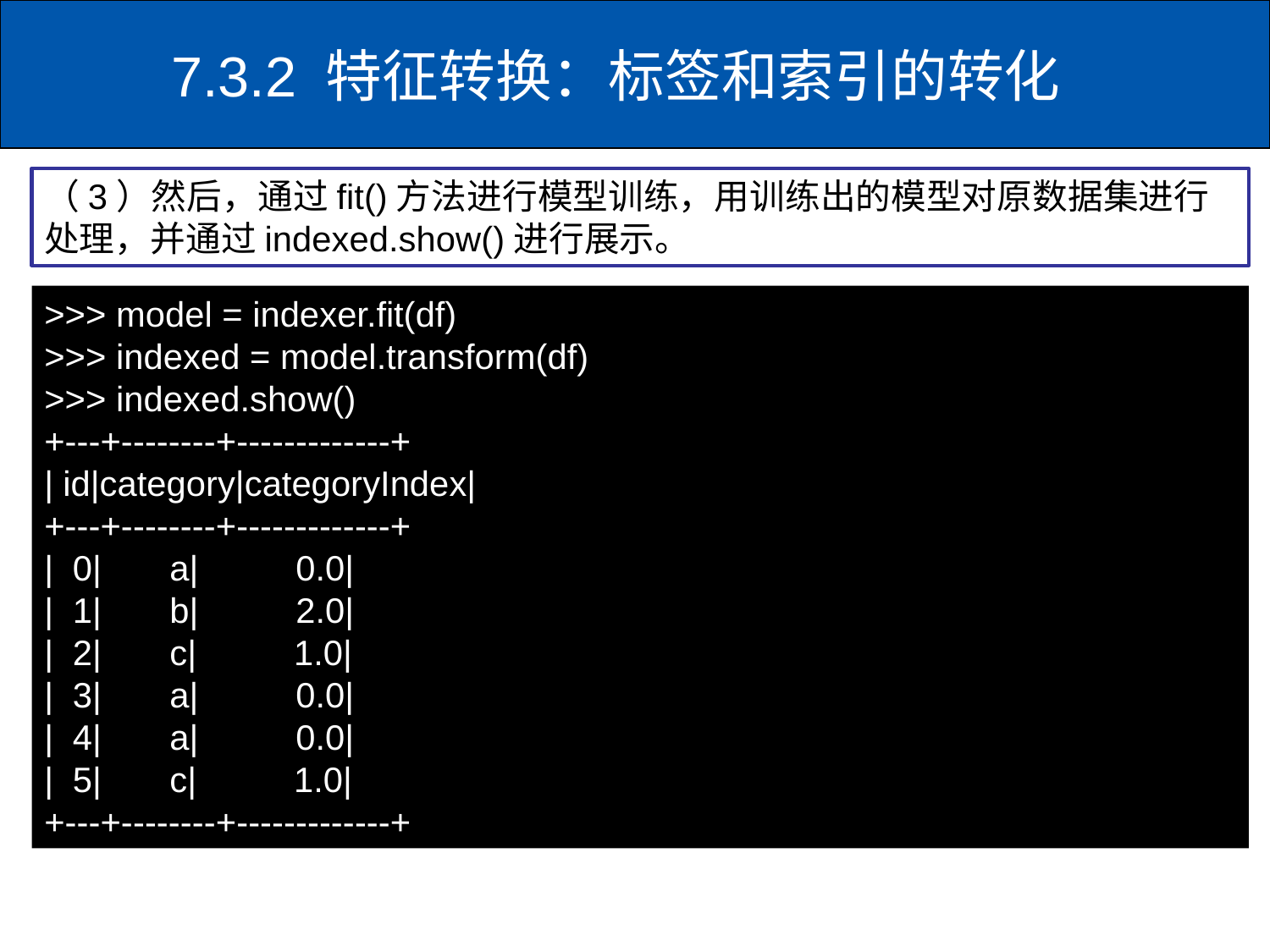

# 7.3.2 特征转换：标签和索引的转化
（3）然后，通过fit()方法进行模型训练，用训练出的模型对原数据集进行处理，并通过indexed.show()进行展示。
>>> model = indexer.fit(df)
>>> indexed = model.transform(df)
>>> indexed.show()
+---+--------+-------------+
| id|category|categoryIndex|
+---+--------+-------------+
|  0|       a|          0.0|
|  1|       b|          2.0|
|  2|       c|          1.0|
|  3|       a|          0.0|
|  4|       a|          0.0|
|  5|       c|          1.0|
+---+--------+-------------+